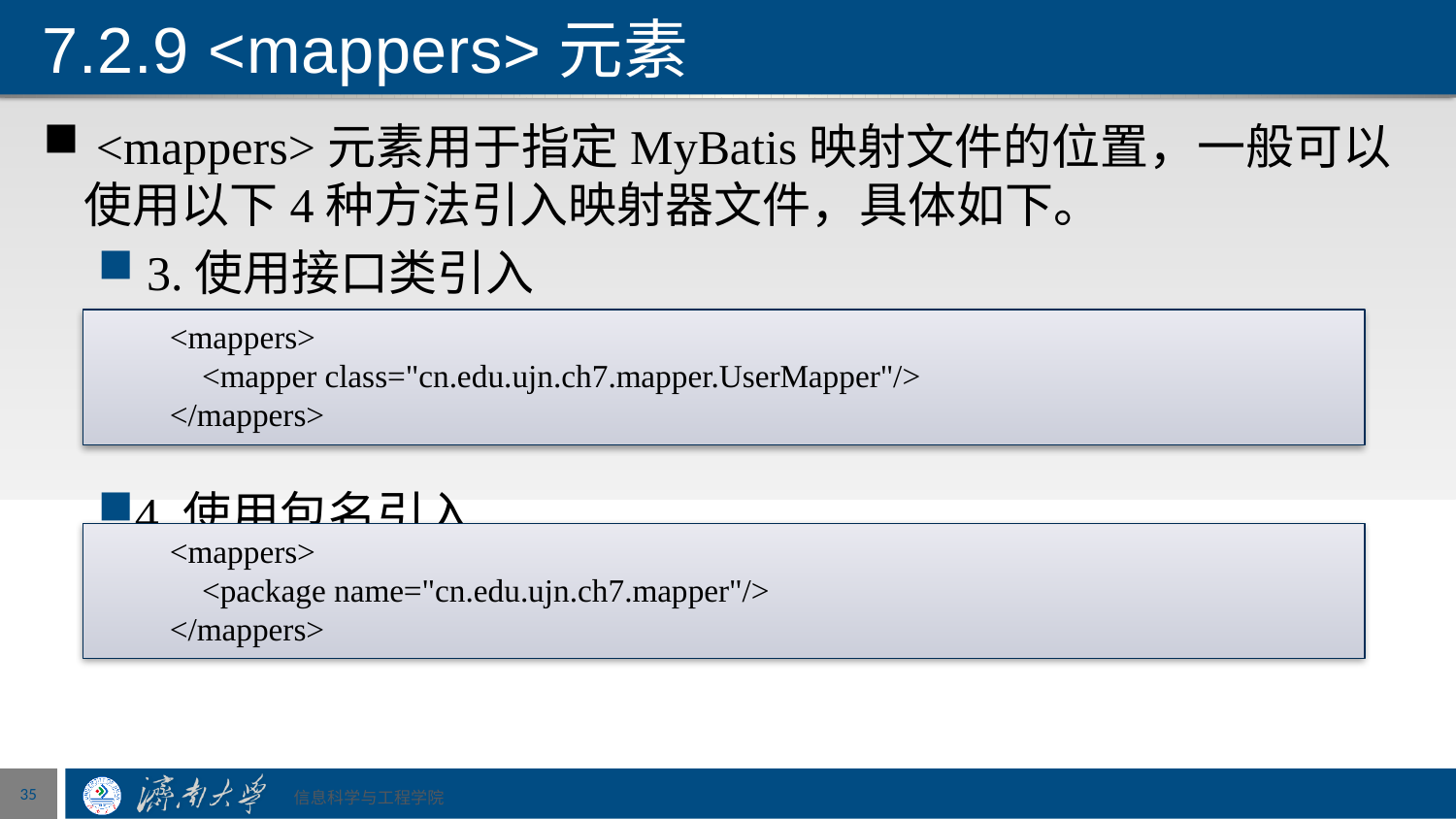

# 7.2.9 <mappers>元素
 <mappers>元素用于指定MyBatis映射文件的位置，一般可以使用以下4种方法引入映射器文件，具体如下。
 3.使用接口类引入

4.使用包名引入

<mappers>
    <mapper class="cn.edu.ujn.ch7.mapper.UserMapper"/>
</mappers>
<mappers>
    <package name="cn.edu.ujn.ch7.mapper"/>
</mappers>